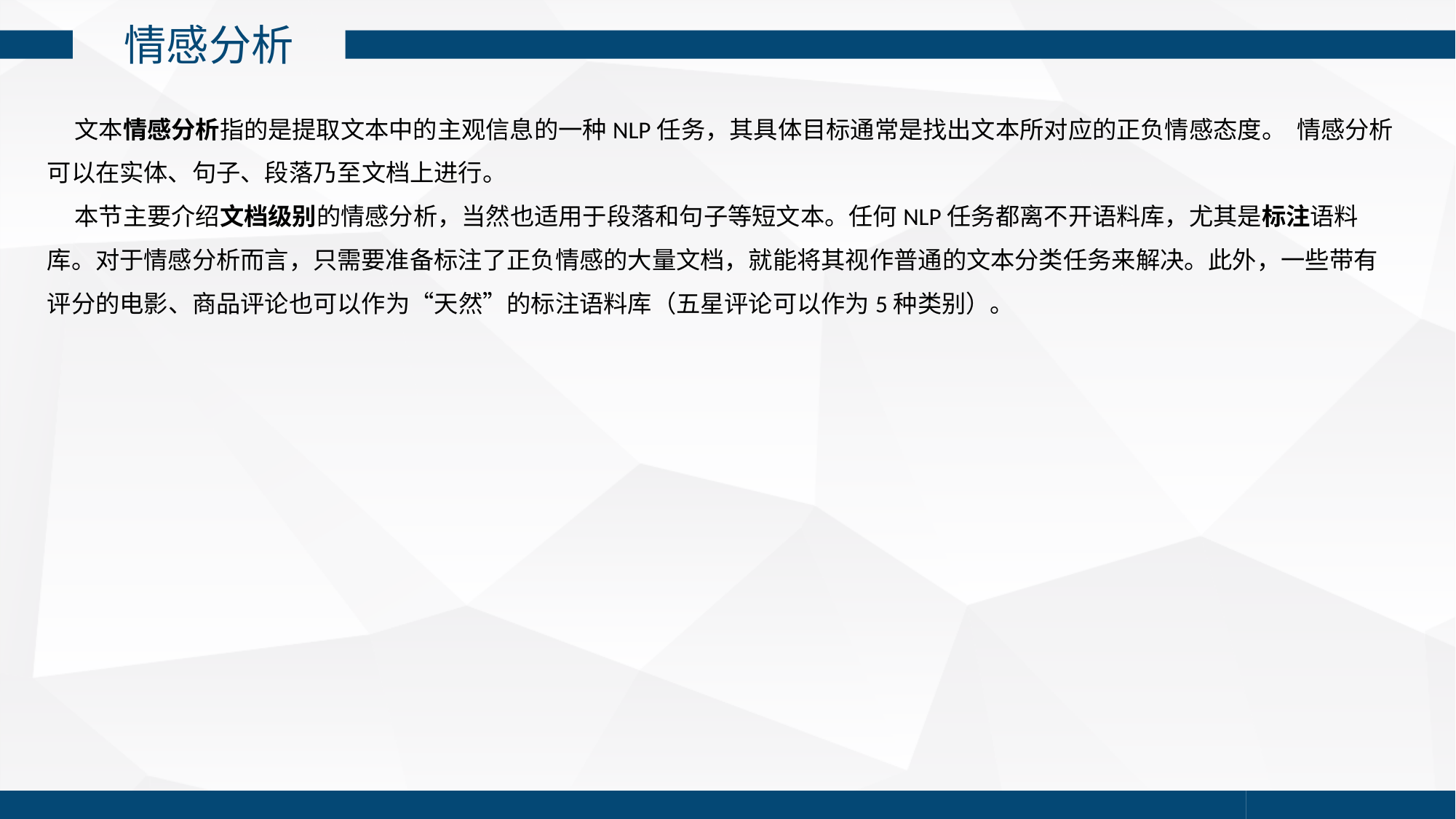

情感分析

    文本情感分析指的是提取文本中的主观信息的一种NLP任务，其具体目标通常是找出文本所对应的正负情感态度。  情感分析可以在实体、句子、段落乃至文档上进行。
    本节主要介绍文档级别的情感分析，当然也适用于段落和句子等短文本。任何NLP任务都离不开语料库，尤其是标注语料库。对于情感分析而言，只需要准备标注了正负情感的大量文档，就能将其视作普通的文本分类任务来解决。此外，一些带有评分的电影、商品评论也可以作为“天然”的标注语料库（五星评论可以作为5种类别）。